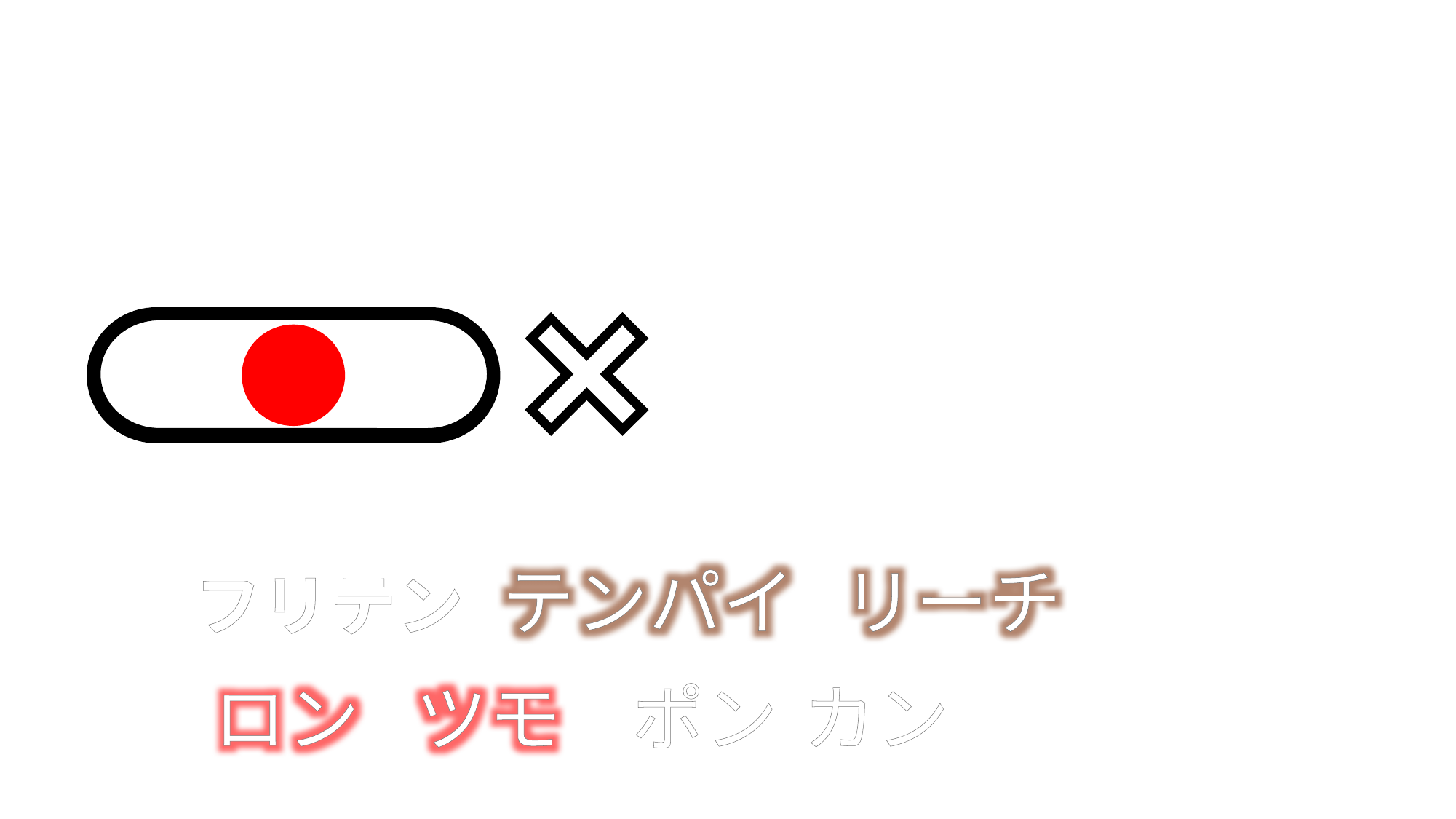

テンパイ
 リーチ
フリテン
　ロン
　ツモ
　ポン
　カン